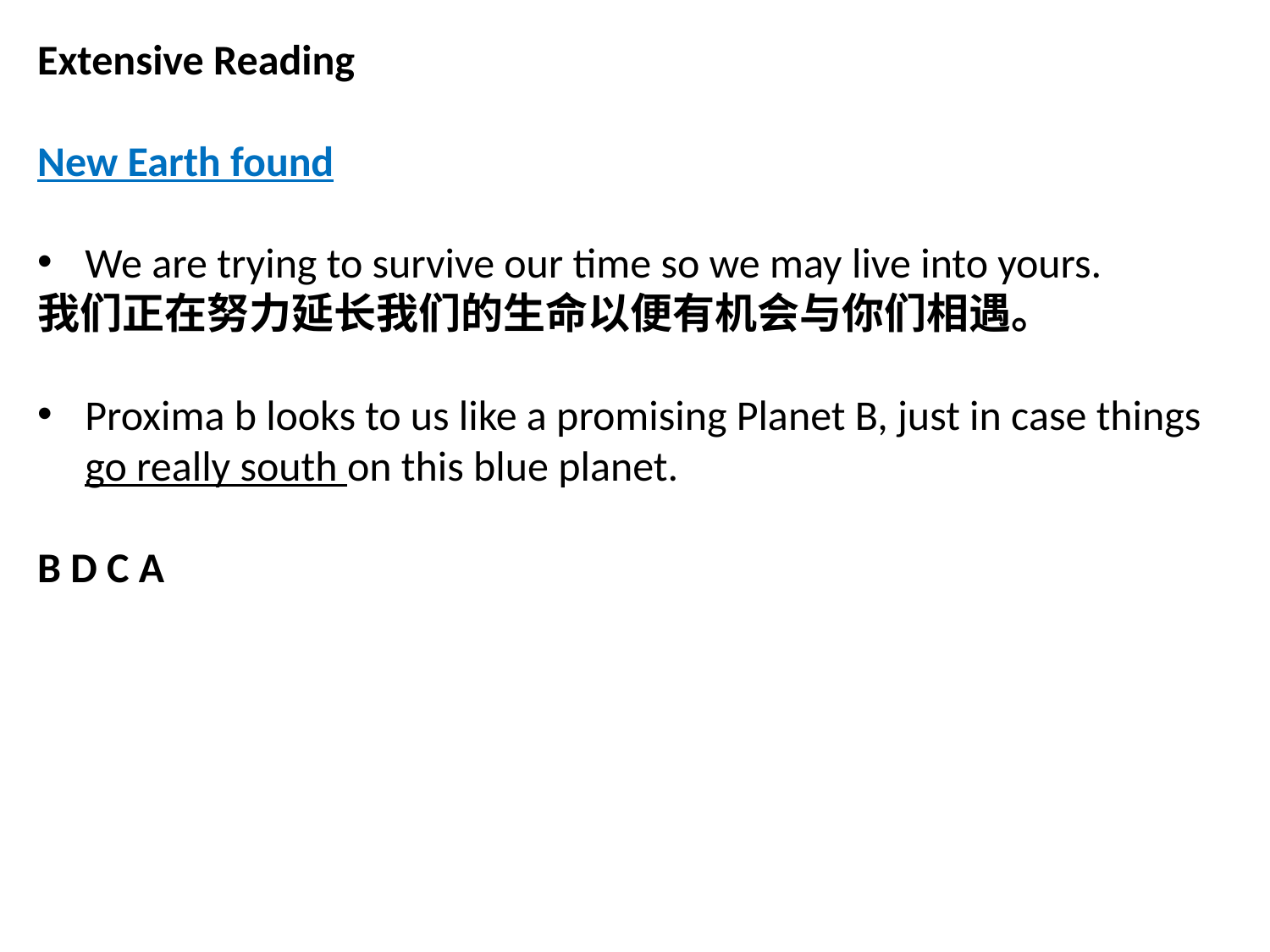

Extensive Reading

New Earth found

We are trying to survive our time so we may live into yours.
我们正在努力延长我们的生命以便有机会与你们相遇。

Proxima b looks to us like a promising Planet B, just in case things go really south on this blue planet.

B D C A